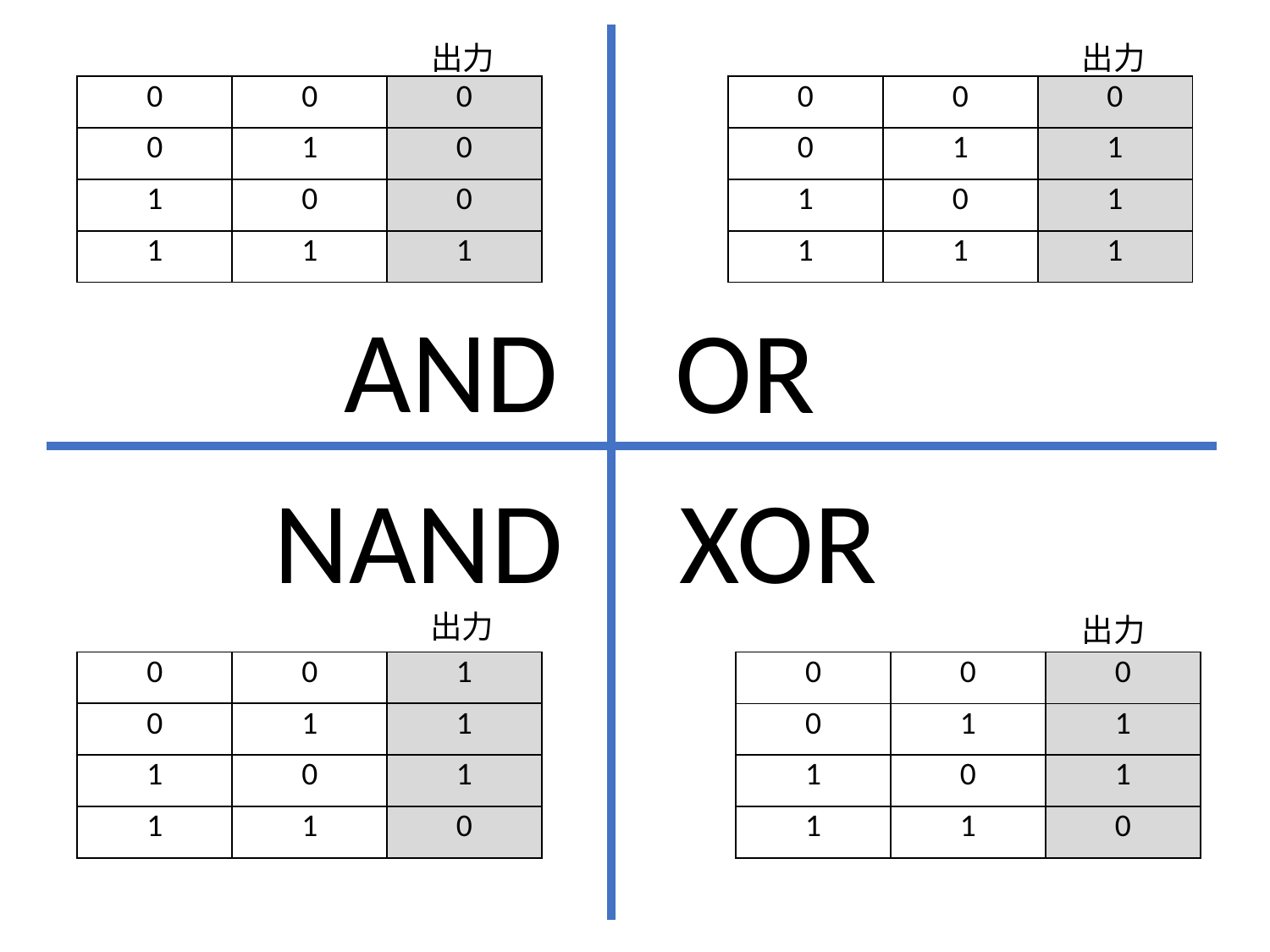

出力
出力
| 0 | 0 | 0 |
| --- | --- | --- |
| 0 | 1 | 0 |
| 1 | 0 | 0 |
| 1 | 1 | 1 |
| 0 | 0 | 0 |
| --- | --- | --- |
| 0 | 1 | 1 |
| 1 | 0 | 1 |
| 1 | 1 | 1 |
AND
OR
NAND
XOR
出力
出力
| 0 | 0 | 1 |
| --- | --- | --- |
| 0 | 1 | 1 |
| 1 | 0 | 1 |
| 1 | 1 | 0 |
| 0 | 0 | 0 |
| --- | --- | --- |
| 0 | 1 | 1 |
| 1 | 0 | 1 |
| 1 | 1 | 0 |